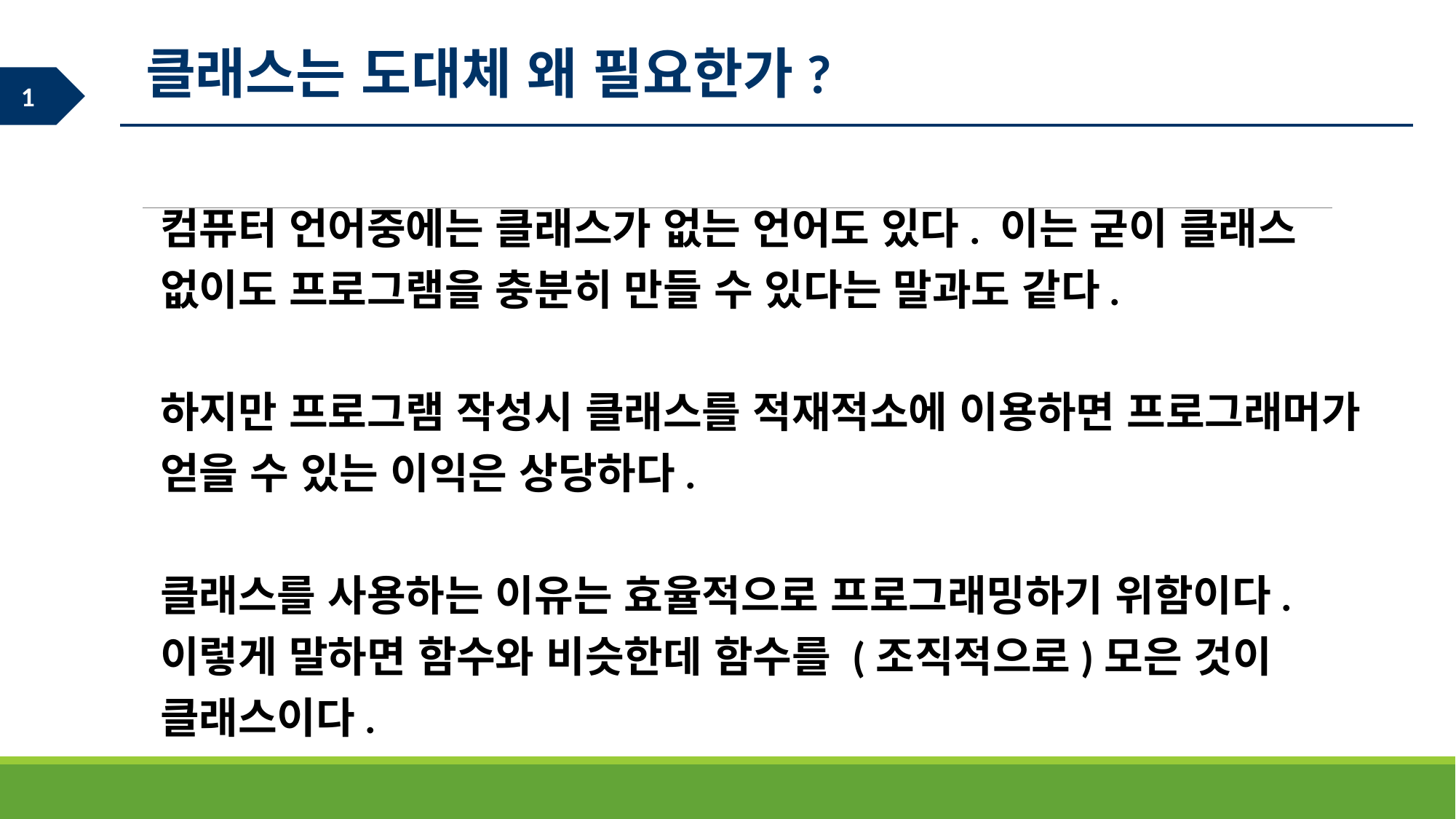

클래스는 도대체 왜 필요한가?
컴퓨터 언어중에는 클래스가 없는 언어도 있다. 이는 굳이 클래스 없이도 프로그램을 충분히 만들 수 있다는 말과도 같다.

하지만 프로그램 작성시 클래스를 적재적소에 이용하면 프로그래머가 얻을 수 있는 이익은 상당하다.

클래스를 사용하는 이유는 효율적으로 프로그래밍하기 위함이다. 이렇게 말하면 함수와 비슷한데 함수를 (조직적으로)모은 것이 클래스이다.